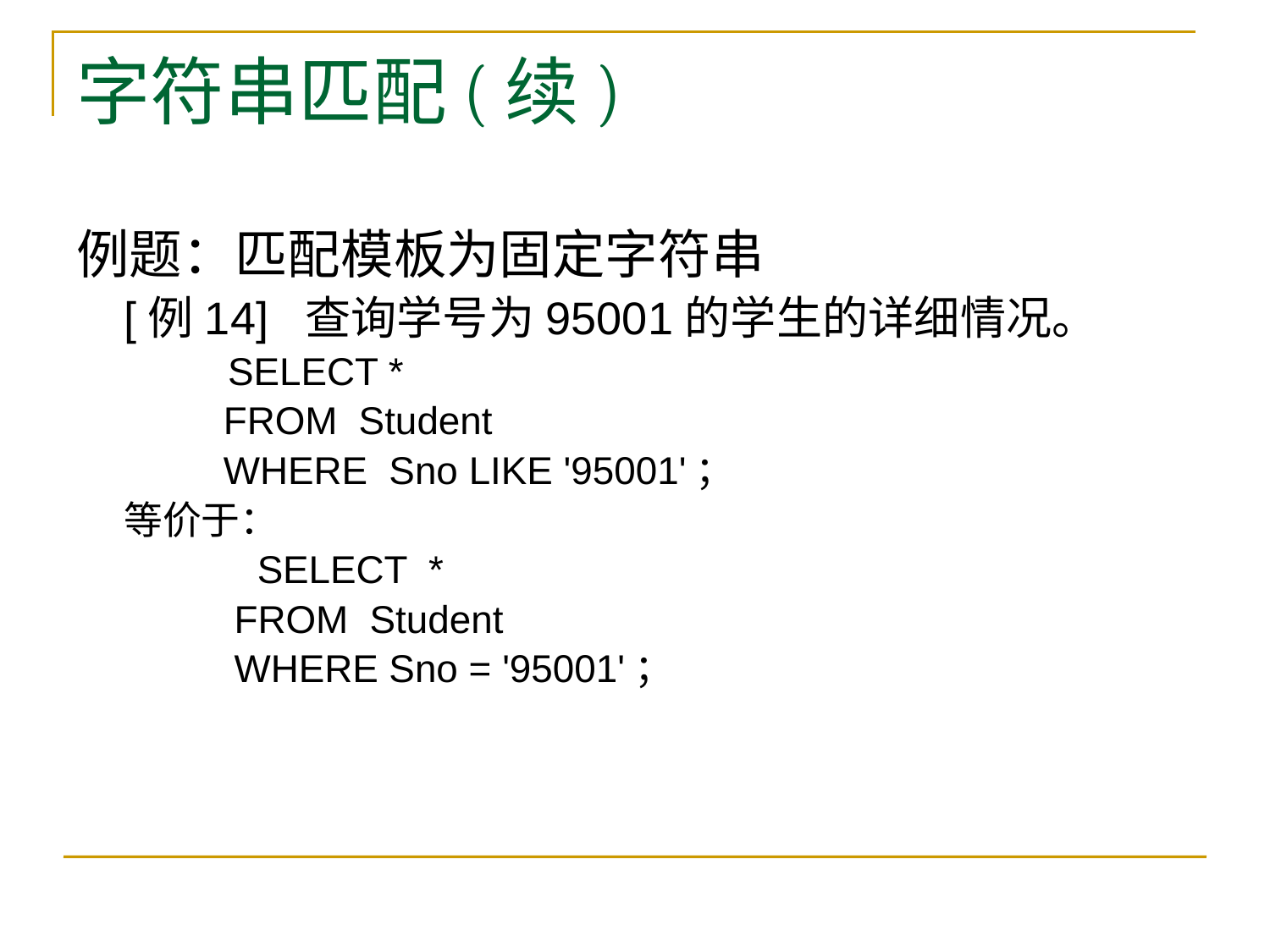

# 字符串匹配(续)
例题：匹配模板为固定字符串
[例14]  查询学号为95001的学生的详细情况。
      SELECT *
     FROM  Student
     WHERE  Sno LIKE '95001'；
等价于：
	    SELECT  *
      FROM  Student
      WHERE Sno = '95001'；